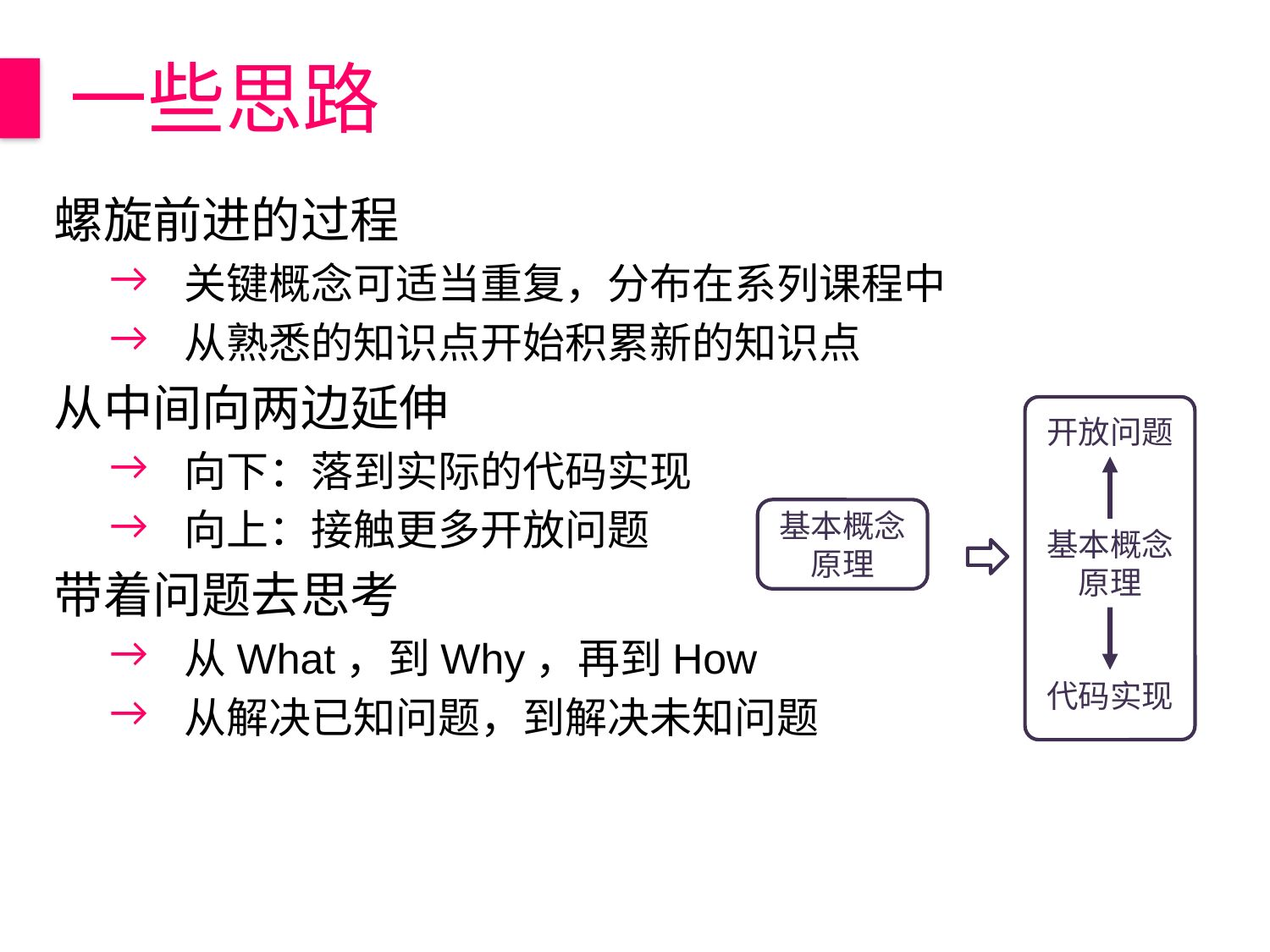

# 一些思路

螺旋前进的过程
关键概念可适当重复，分布在系列课程中
从熟悉的知识点开始积累新的知识点
从中间向两边延伸
向下：落到实际的代码实现
向上：接触更多开放问题
带着问题去思考
从What，到Why，再到How
从解决已知问题，到解决未知问题

开放问题
基本概念原理
基本概念
原理

代码实现